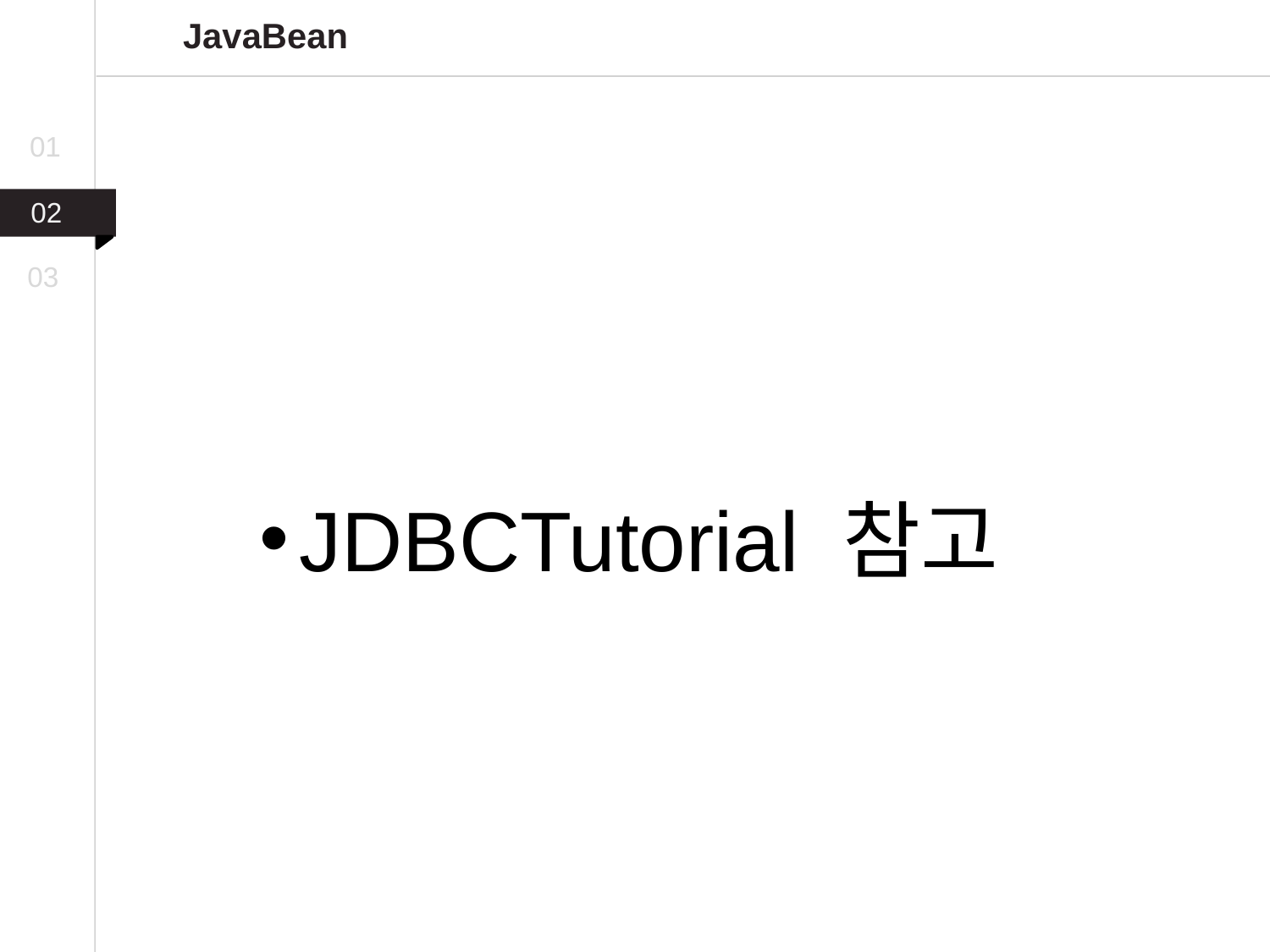

JavaBean
01
02

02

03
JDBCTutorial 참고